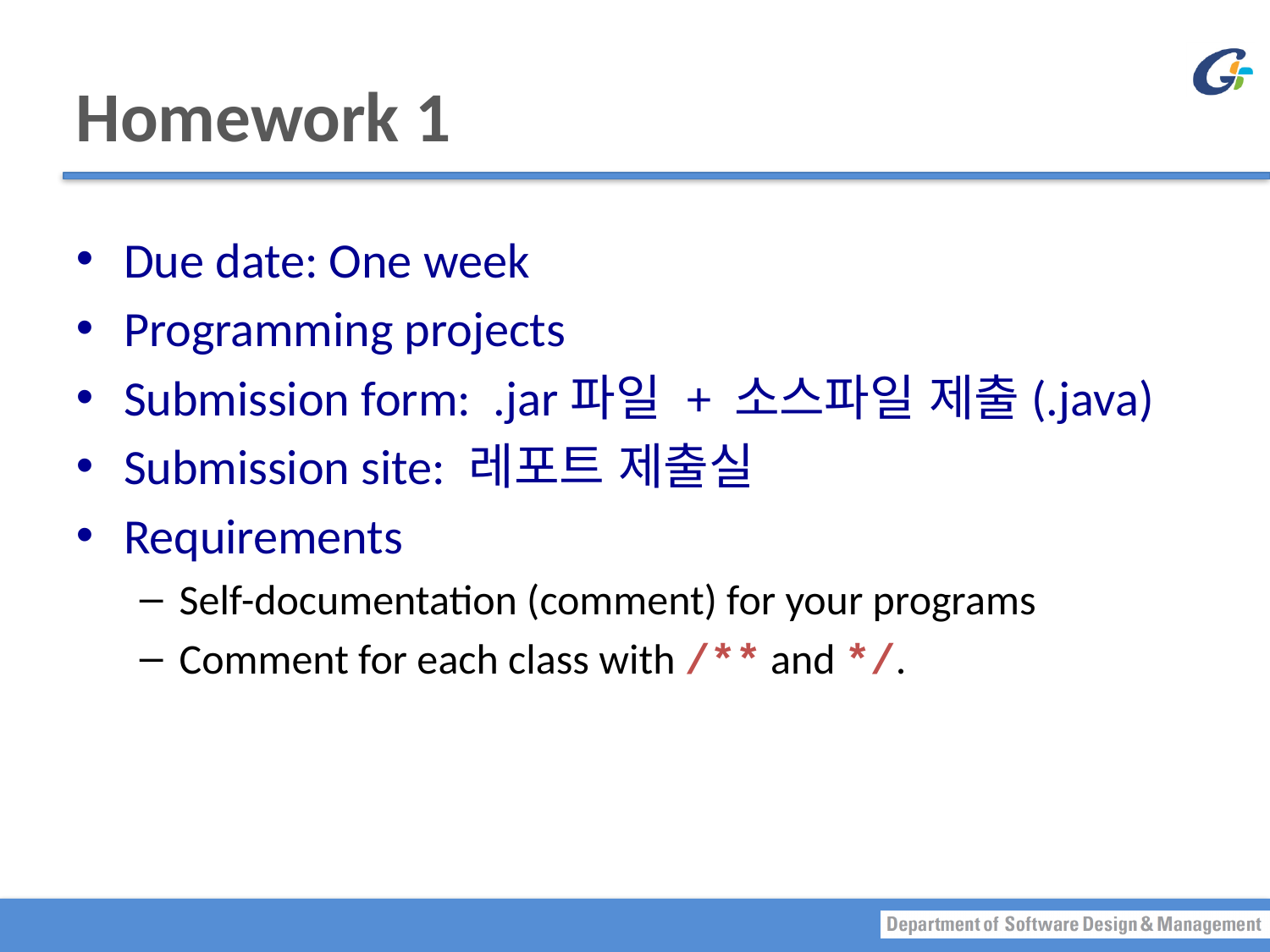

# Homework 1
Due date: One week
Programming projects
Submission form:  .jar파일 + 소스파일 제출(.java)
Submission site: 레포트 제출실
Requirements
Self-documentation (comment) for your programs
Comment for each class with /** and */.